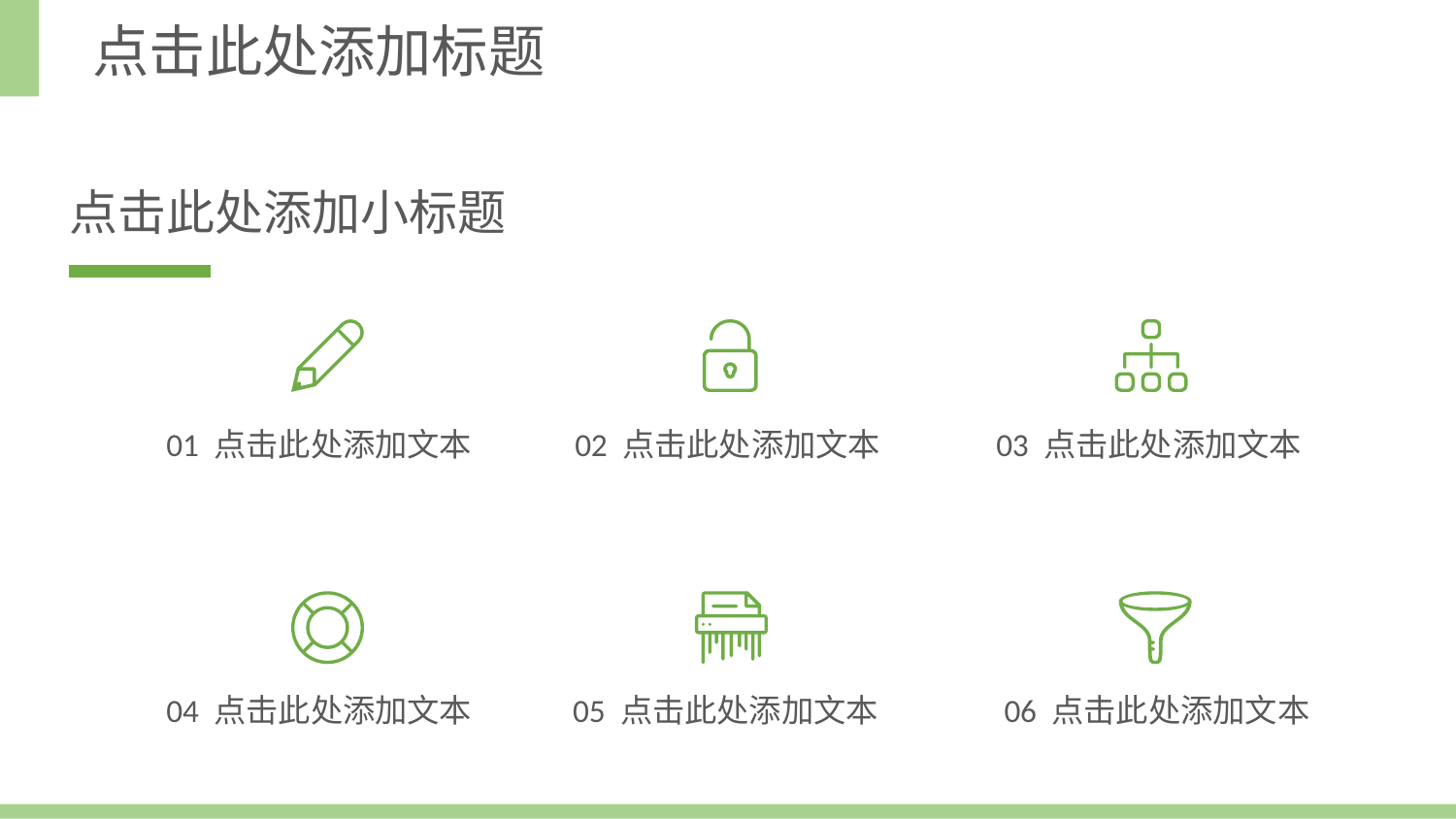

点击此处添加标题
点击此处添加小标题

01 点击此处添加文本
02 点击此处添加文本
03 点击此处添加文本

04 点击此处添加文本
05 点击此处添加文本
06 点击此处添加文本